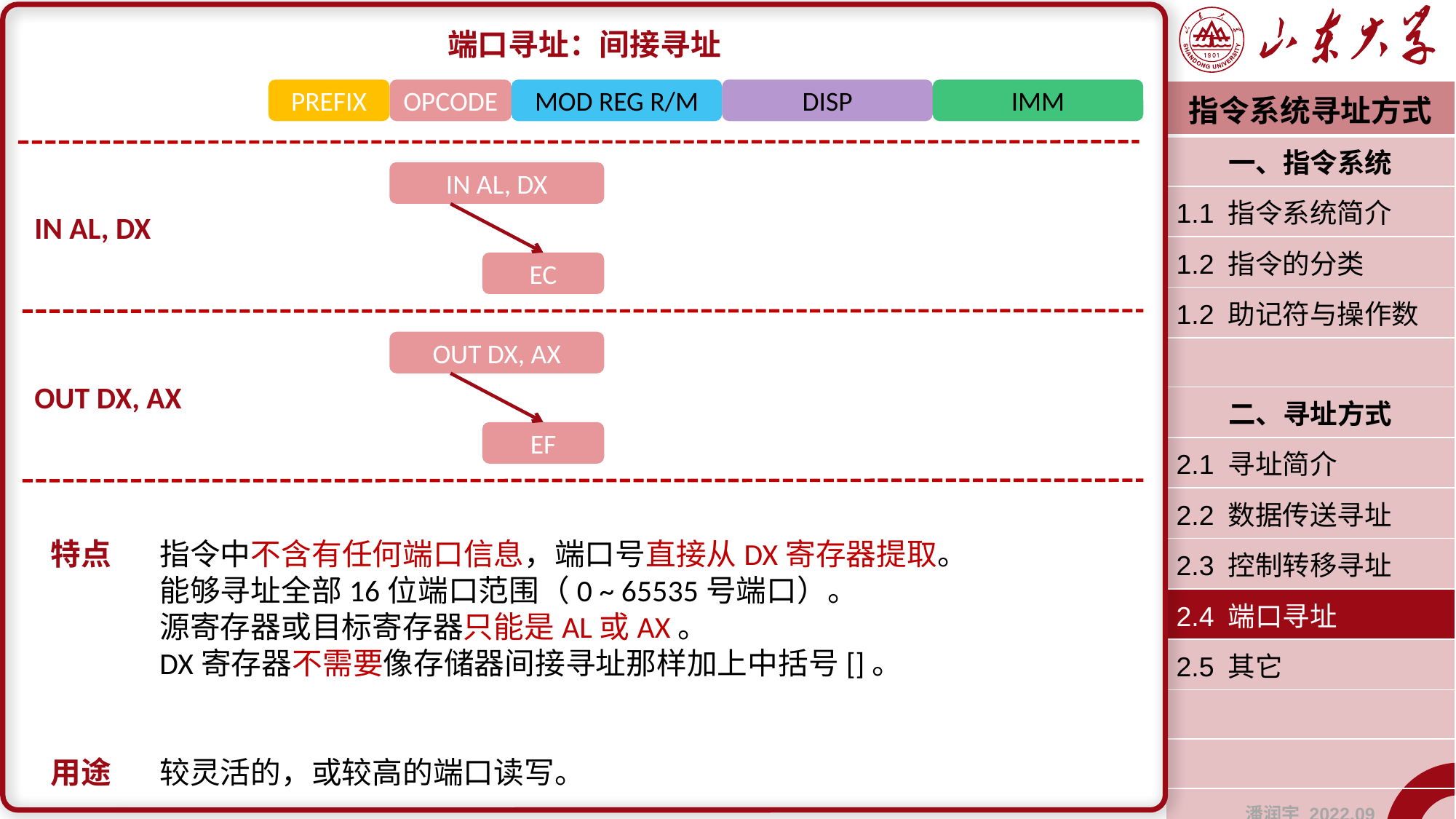

端口寻址：间接寻址

特点	指令中不含有任何端口信息，端口号直接从DX寄存器提取。
	能够寻址全部16位端口范围（0 ~ 65535号端口）。
	源寄存器或目标寄存器只能是AL或AX。
	DX寄存器不需要像存储器间接寻址那样加上中括号[]。

用途	较灵活的，或较高的端口读写。
PREFIX
OPCODE
MOD REG R/M
DISP
IMM
| 指令系统寻址方式 |
| --- |
| 一、指令系统 |
| 1.1 指令系统简介 |
| 1.2 指令的分类 |
| 1.2 助记符与操作数 |
|  |
| 二、寻址方式 |
| 2.1 寻址简介 |
| 2.2 数据传送寻址 |
| 2.3 控制转移寻址 |
| 2.4 端口寻址 |
| 2.5 其它 |
|  |
|  |
| 潘润宇 2022.09 |
IN AL, DX
IN AL, DX
EC
OUT DX, AX
OUT DX, AX
EF